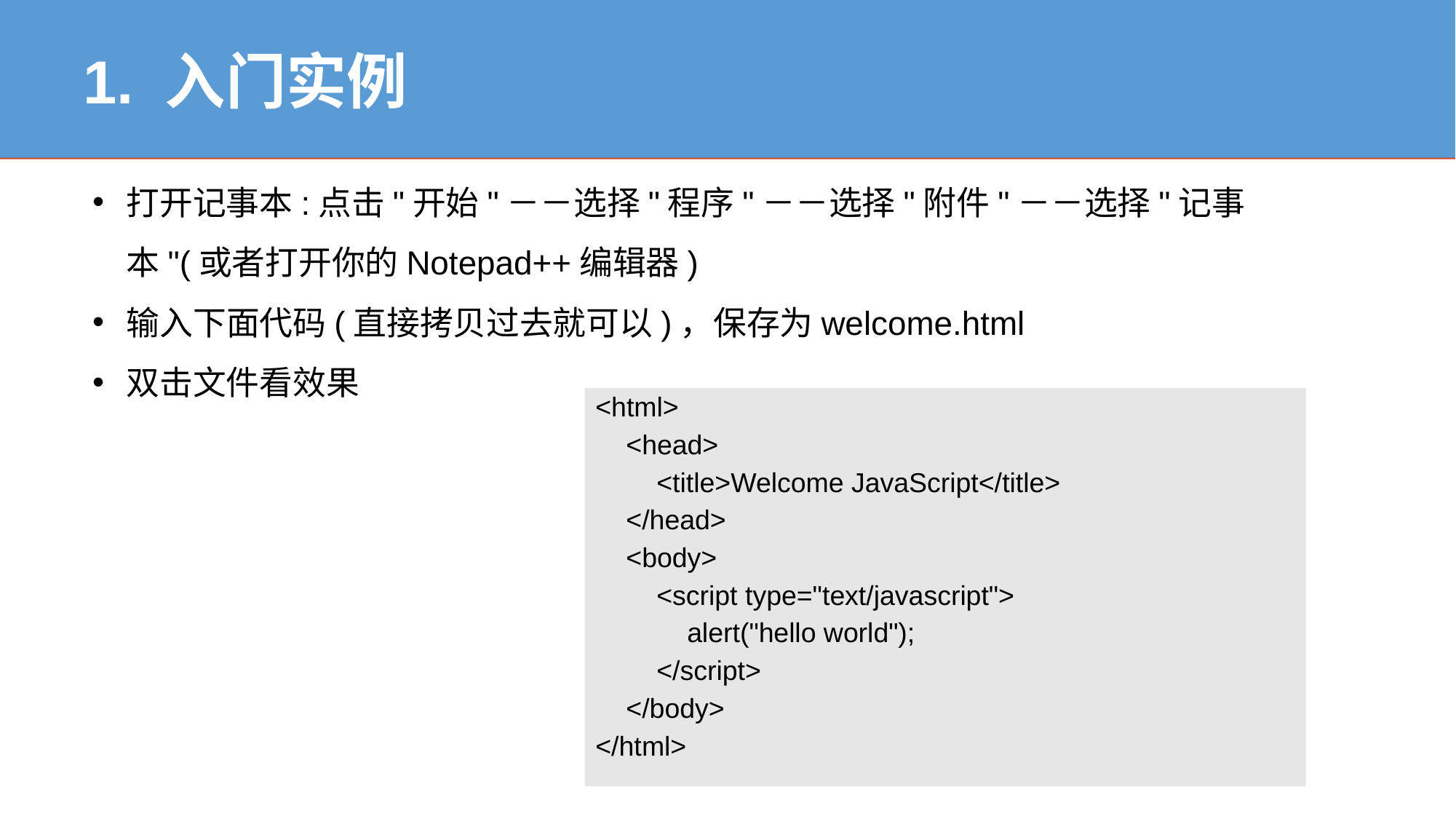

1. 入门实例

打开记事本:点击"开始"－－选择"程序"－－选择"附件"－－选择"记事本"(或者打开你的Notepad++编辑器)
输入下面代码(直接拷贝过去就可以)，保存为welcome.html
双击文件看效果
<html>
    <head>
        <title>Welcome JavaScript</title>
    </head>
    <body>
        <script type="text/javascript">
            alert("hello world");
        </script>
    </body>
</html>